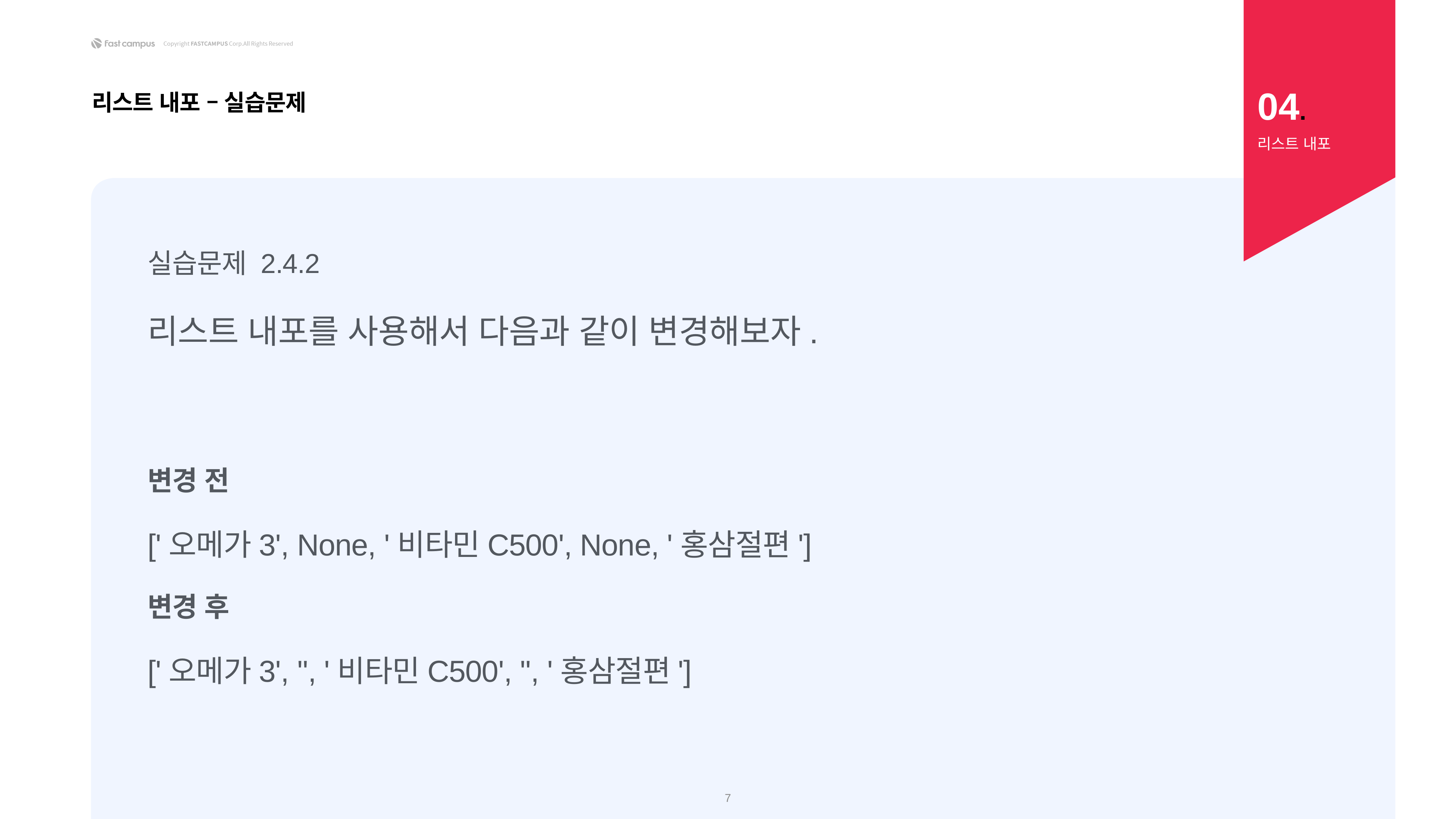

04.
리스트 내포 – 실습문제
리스트 내포

실습문제 2.4.2
리스트 내포를 사용해서 다음과 같이 변경해보자.

변경 전
['오메가3', None, '비타민C500', None, '홍삼절편']
변경 후
['오메가3', '', '비타민C500', '', '홍삼절편']
7